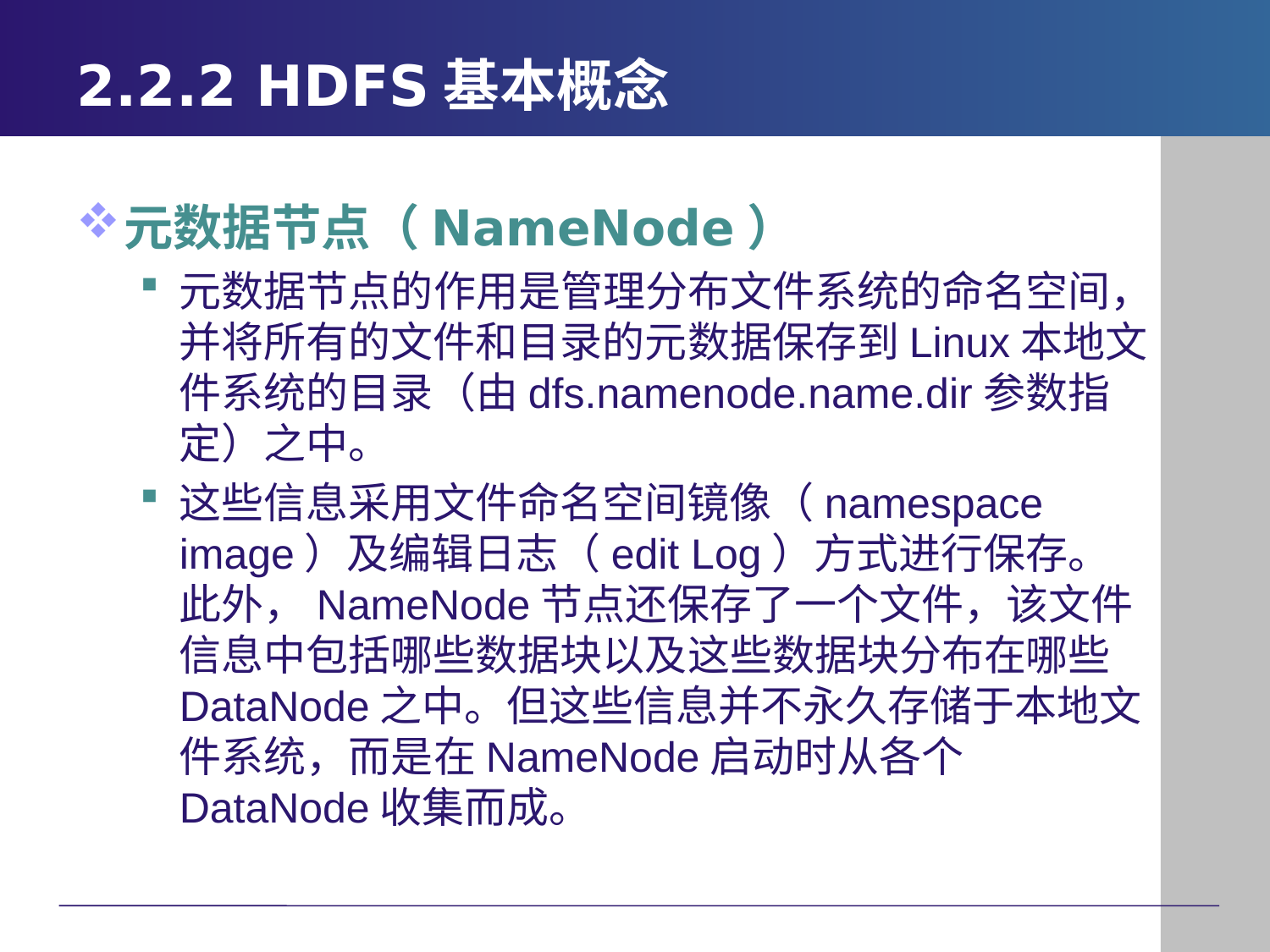

# 2.2.2 HDFS基本概念
元数据节点（NameNode）
元数据节点的作用是管理分布文件系统的命名空间，并将所有的文件和目录的元数据保存到Linux本地文件系统的目录（由dfs.namenode.name.dir参数指定）之中。
这些信息采用文件命名空间镜像（namespace image）及编辑日志（edit Log）方式进行保存。此外，NameNode节点还保存了一个文件，该文件信息中包括哪些数据块以及这些数据块分布在哪些DataNode之中。但这些信息并不永久存储于本地文件系统，而是在NameNode启动时从各个DataNode收集而成。